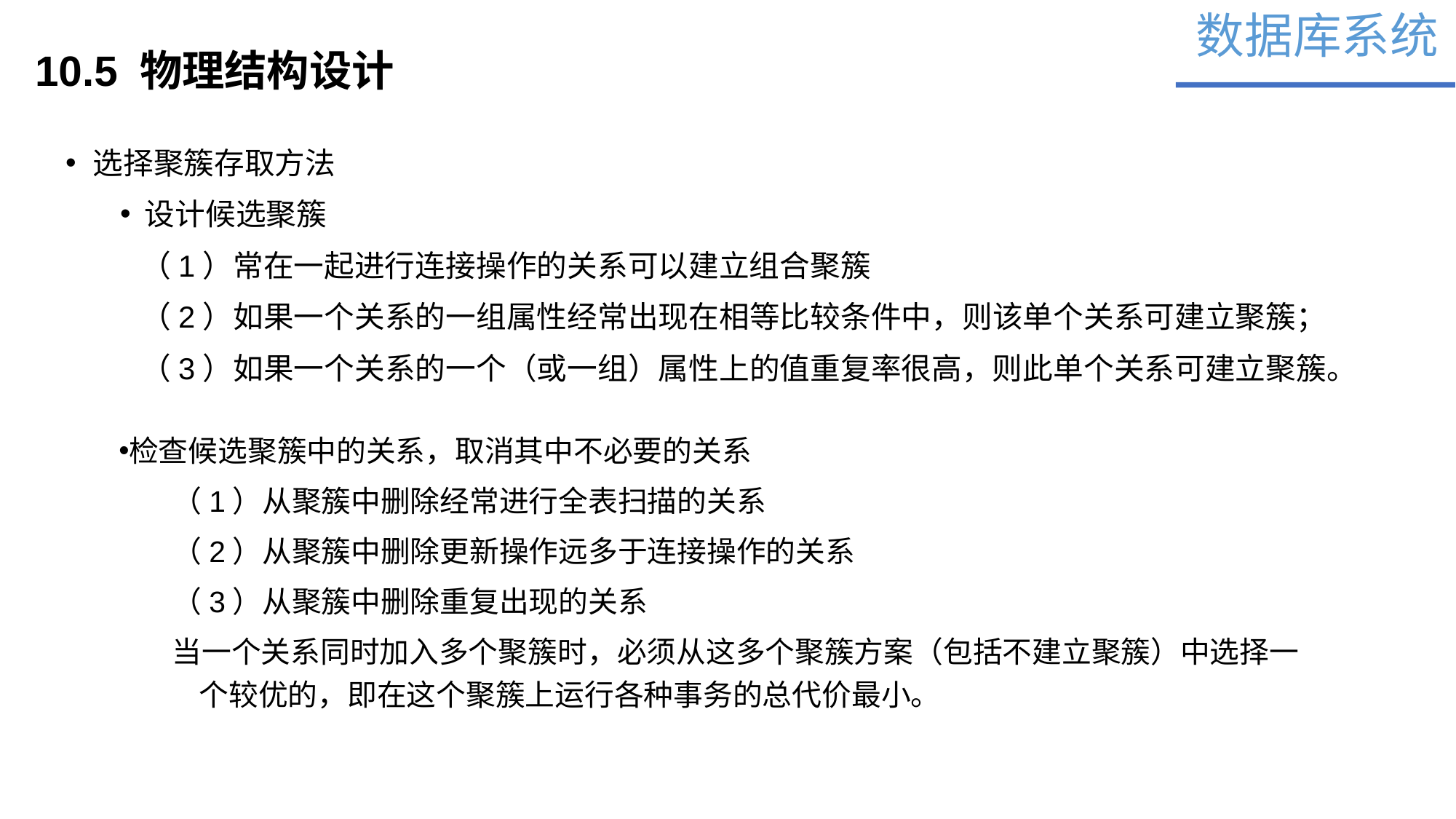

数据库系统
10.5 物理结构设计

选择聚簇存取方法
 设计候选聚簇
  （1）常在一起进行连接操作的关系可以建立组合聚簇
  （2）如果一个关系的一组属性经常出现在相等比较条件中，则该单个关系可建立聚簇；
  （3）如果一个关系的一个（或一组）属性上的值重复率很高，则此单个关系可建立聚簇。
检查候选聚簇中的关系，取消其中不必要的关系
（1）从聚簇中删除经常进行全表扫描的关系
（2）从聚簇中删除更新操作远多于连接操作的关系
（3）从聚簇中删除重复出现的关系
当一个关系同时加入多个聚簇时，必须从这多个聚簇方案（包括不建立聚簇）中选择一个较优的，即在这个聚簇上运行各种事务的总代价最小。